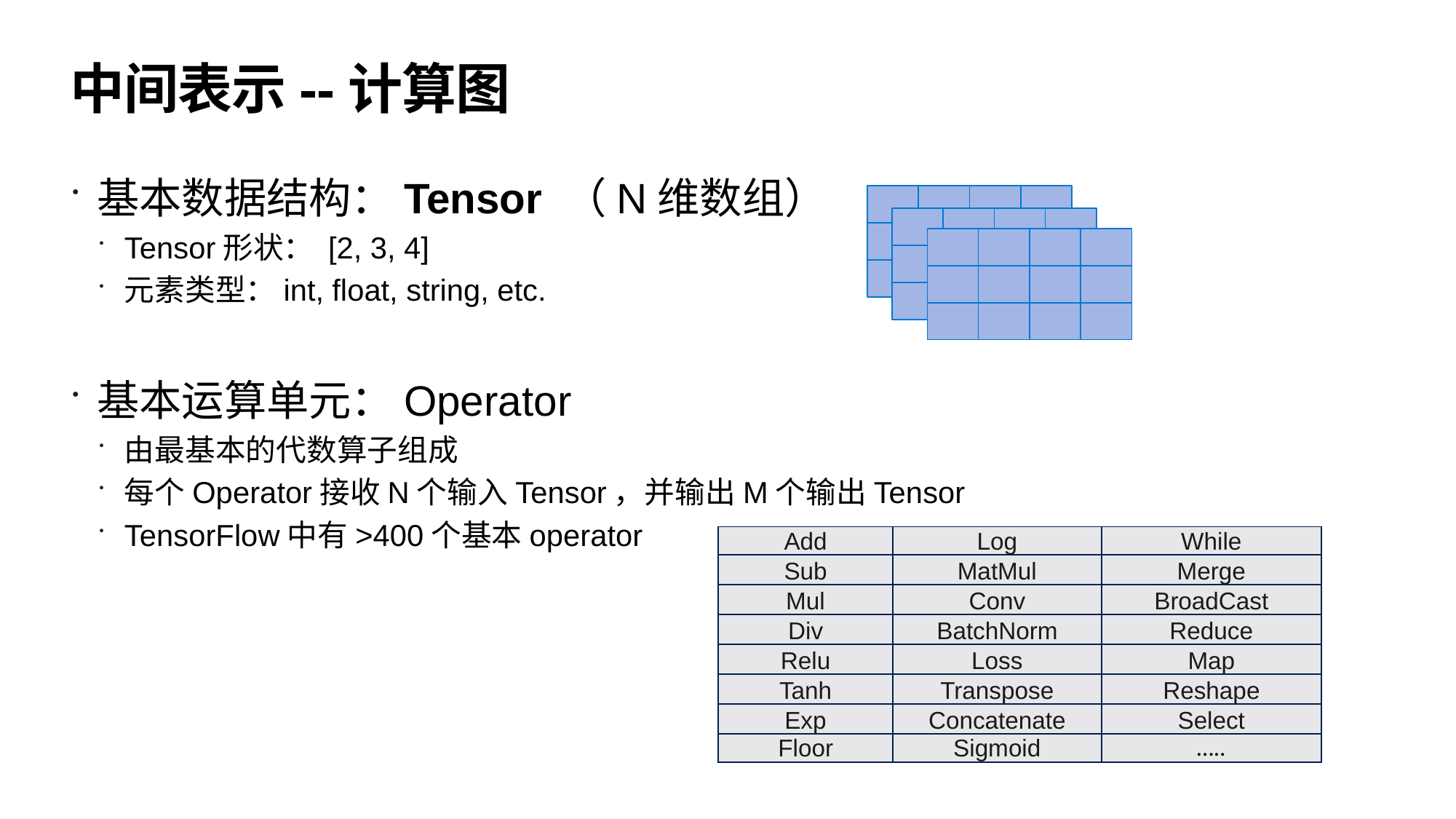

# 中间表示--计算图
基本数据结构：Tensor （N维数组）
Tensor形状： [2, 3, 4]
元素类型：int, float, string, etc.

基本运算单元：Operator
由最基本的代数算子组成
每个Operator接收N个输入Tensor，并输出M个输出Tensor
TensorFlow中有>400个基本operator

| Add | Log | While |
| --- | --- | --- |
| Sub | MatMul | Merge |
| Mul | Conv | BroadCast |
| Div | BatchNorm | Reduce |
| Relu | Loss | Map |
| Tanh | Transpose | Reshape |
| Exp | Concatenate | Select |
| Floor | Sigmoid | ….. |